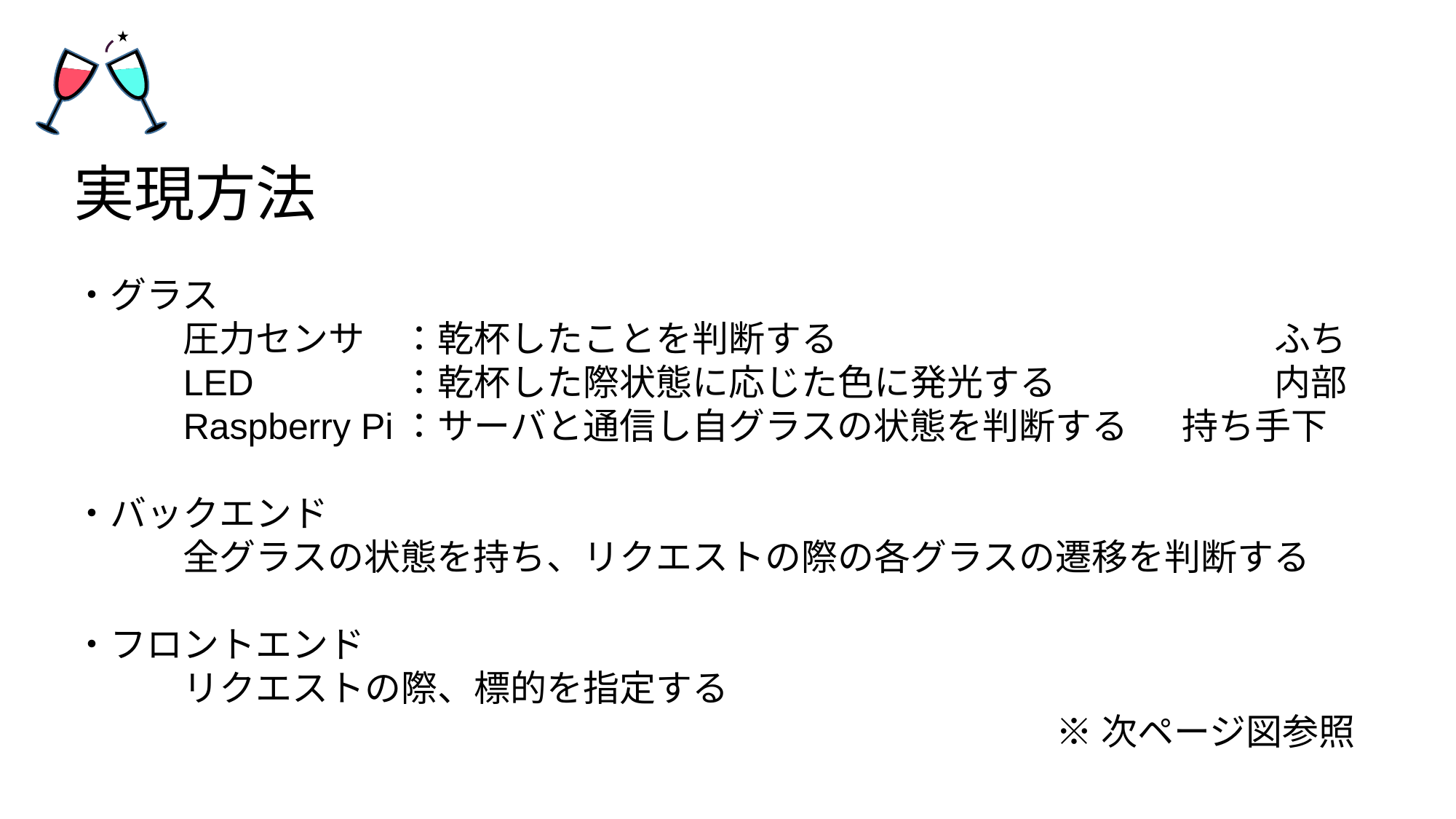

実現方法

・グラス
	圧力センサ	：乾杯したことを判断する				ふち
	LED		：乾杯した際状態に応じた色に発光する		内部
	Raspberry Pi	：サーバと通信し自グラスの状態を判断する	  持ち手下

・バックエンド
	全グラスの状態を持ち、リクエストの際の各グラスの遷移を判断する

・フロントエンド
	リクエストの際、標的を指定する
									※次ページ図参照